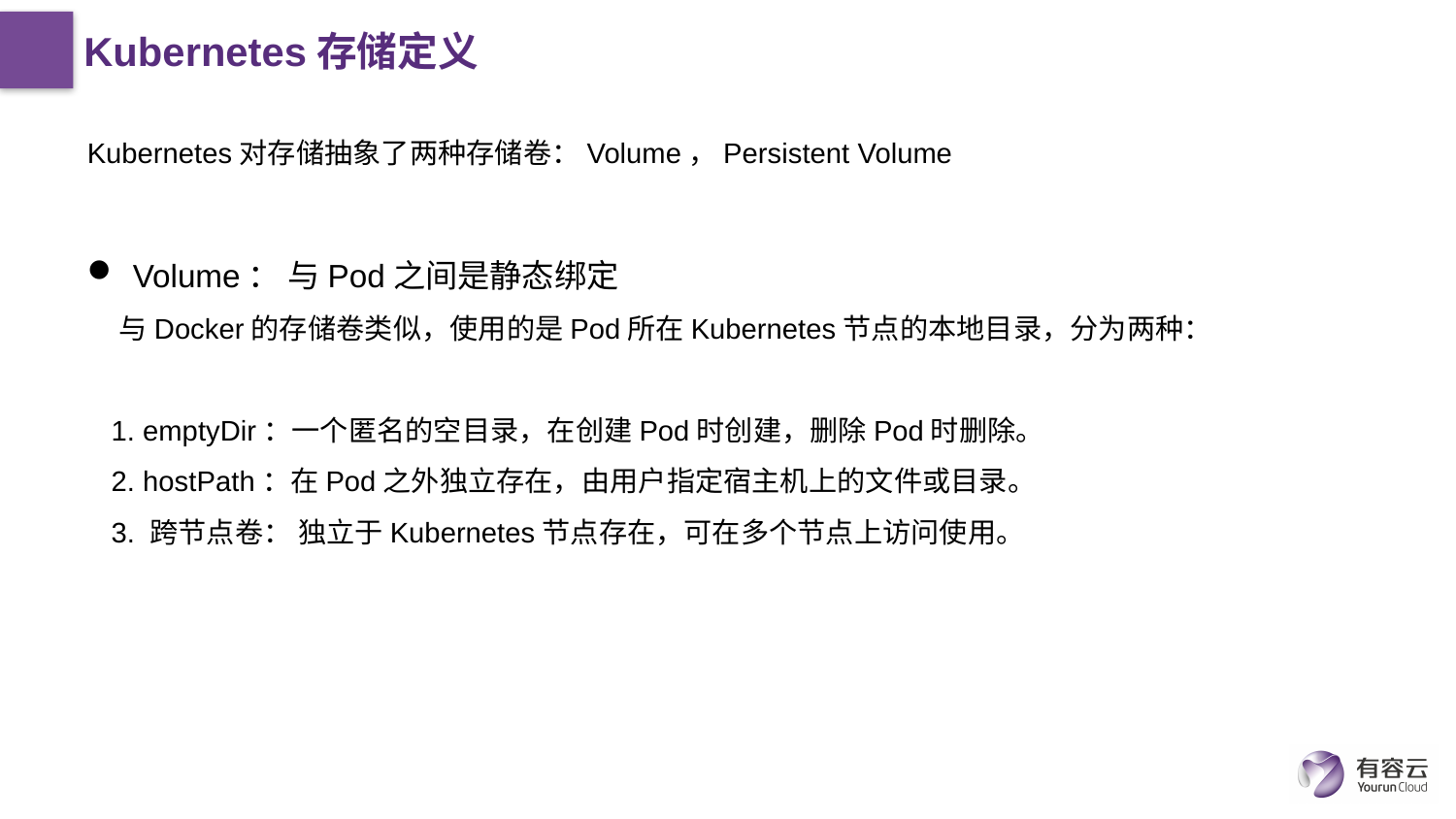

# Kubernetes存储定义
Kubernetes对存储抽象了两种存储卷：Volume，Persistent Volume
Volume： 与Pod之间是静态绑定
    与Docker的存储卷类似，使用的是Pod所在Kubernetes节点的本地目录，分为两种：
   1. emptyDir：一个匿名的空目录，在创建Pod时创建，删除Pod时删除。
   2. hostPath：在Pod之外独立存在，由用户指定宿主机上的文件或目录。
   3. 跨节点卷： 独立于Kubernetes节点存在，可在多个节点上访问使用。